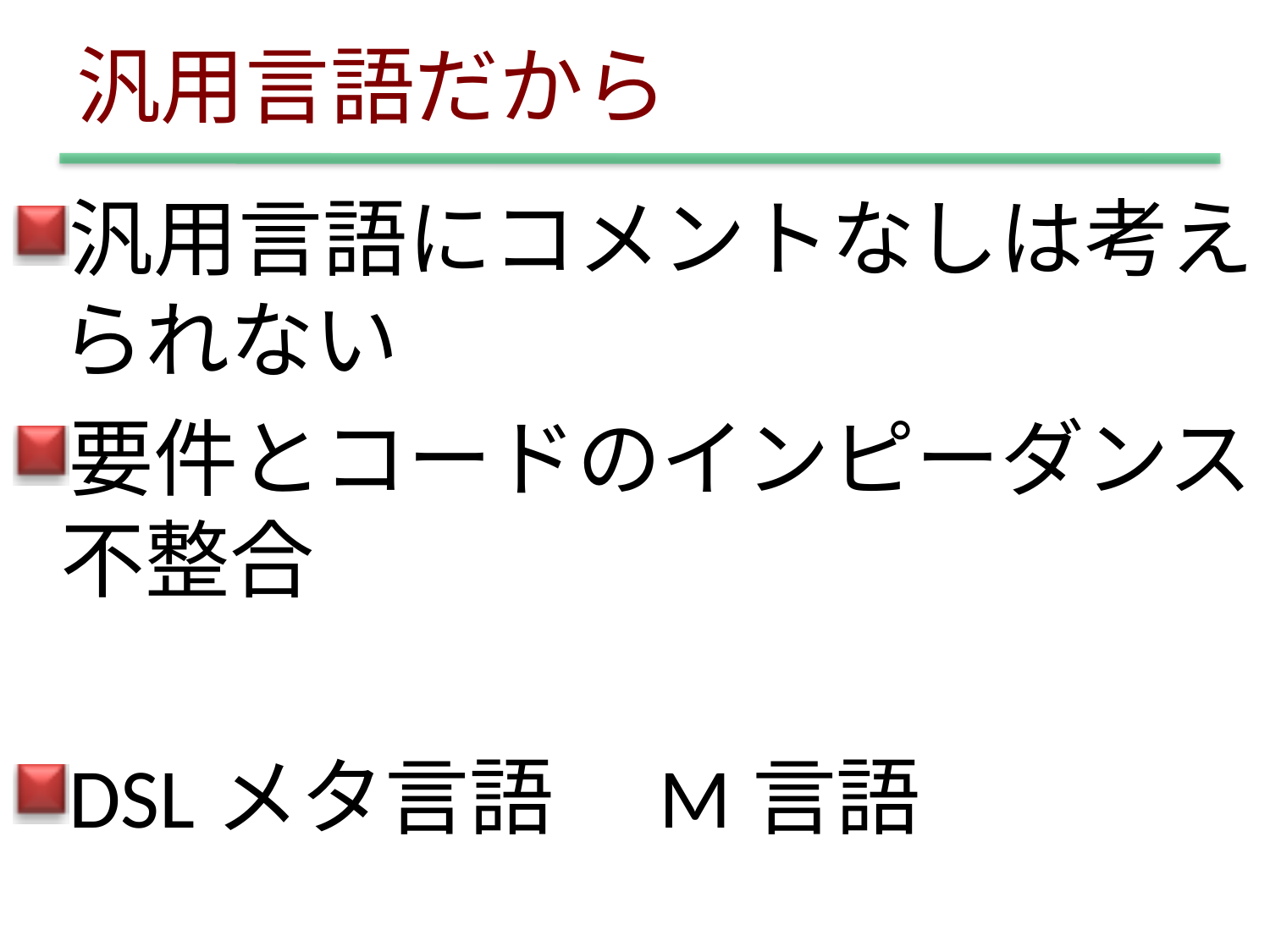

# 汎用言語だから
汎用言語にコメントなしは考えられない
要件とコードのインピーダンス不整合

DSLメタ言語　M言語